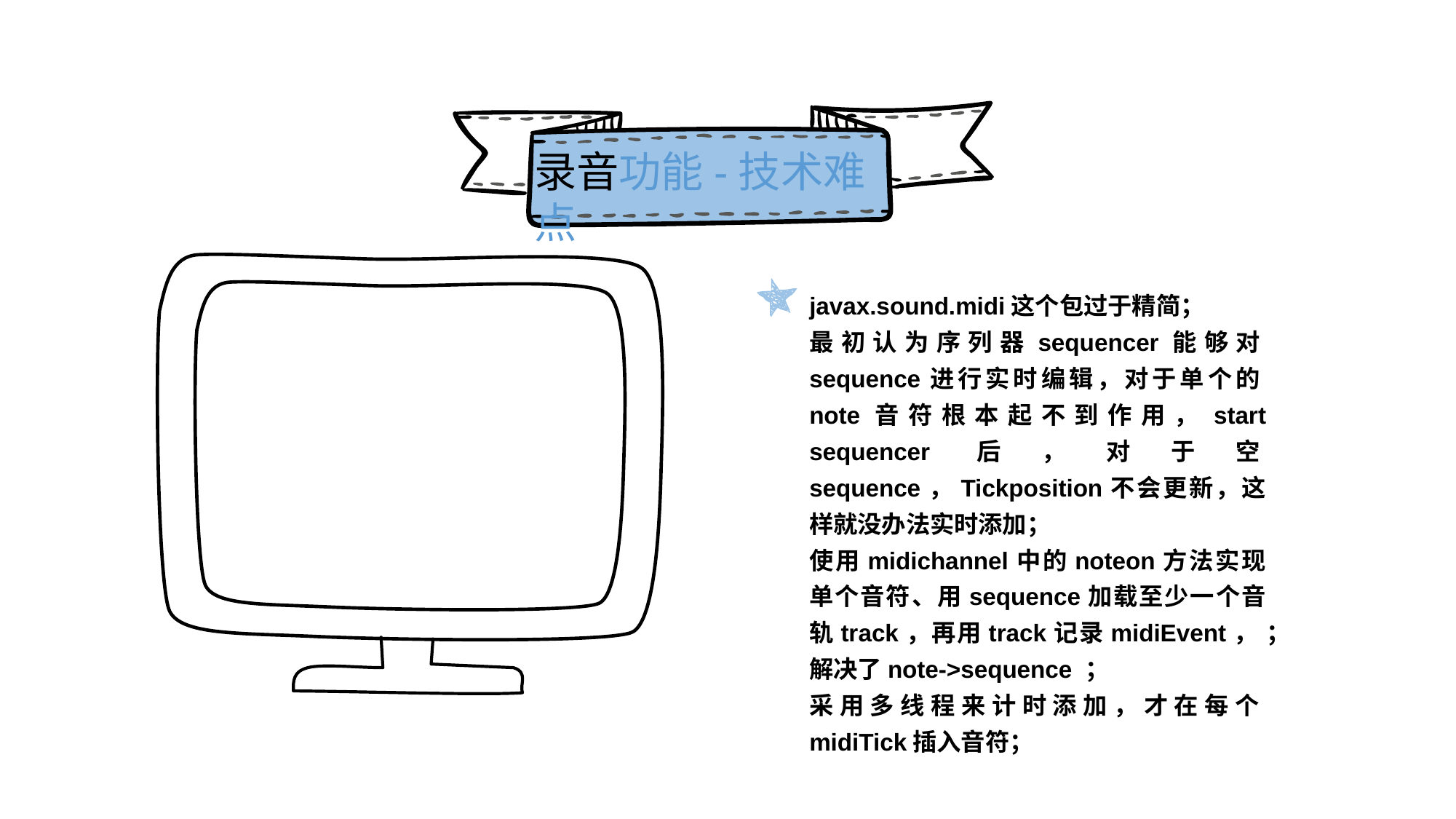

录音功能-技术难点

javax.sound.midi这个包过于精简；
最初认为序列器sequencer能够对sequence进行实时编辑，对于单个的note音符根本起不到作用，start sequencer后，对于空sequence，Tickposition不会更新，这样就没办法实时添加；
使用midichannel中的noteon方法实现单个音符、用sequence加载至少一个音轨track，再用track记录midiEvent， ；
解决了note->sequence ；
采用多线程来计时添加，才在每个midiTick插入音符；